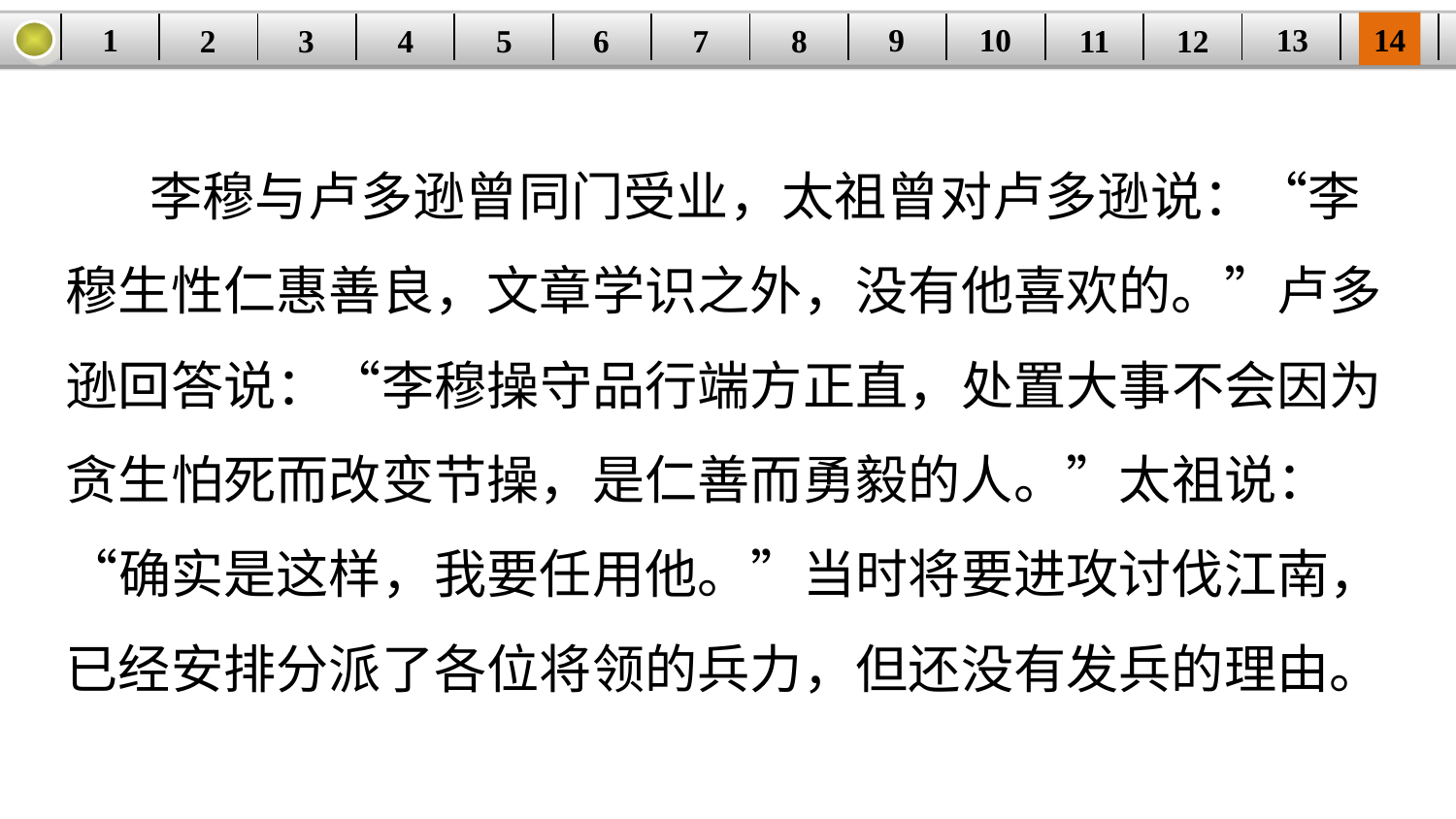

14
9
10
1
13
3
4
5
6
8
11
2
12
|  |  |  |  |  |  |  |  |  |  |  |  |  |  |
| --- | --- | --- | --- | --- | --- | --- | --- | --- | --- | --- | --- | --- | --- |
7

      李穆与卢多逊曾同门受业，太祖曾对卢多逊说：“李穆生性仁惠善良，文章学识之外，没有他喜欢的。”卢多逊回答说：“李穆操守品行端方正直，处置大事不会因为贪生怕死而改变节操，是仁善而勇毅的人。”太祖说：“确实是这样，我要任用他。”当时将要进攻讨伐江南，已经安排分派了各位将领的兵力，但还没有发兵的理由。